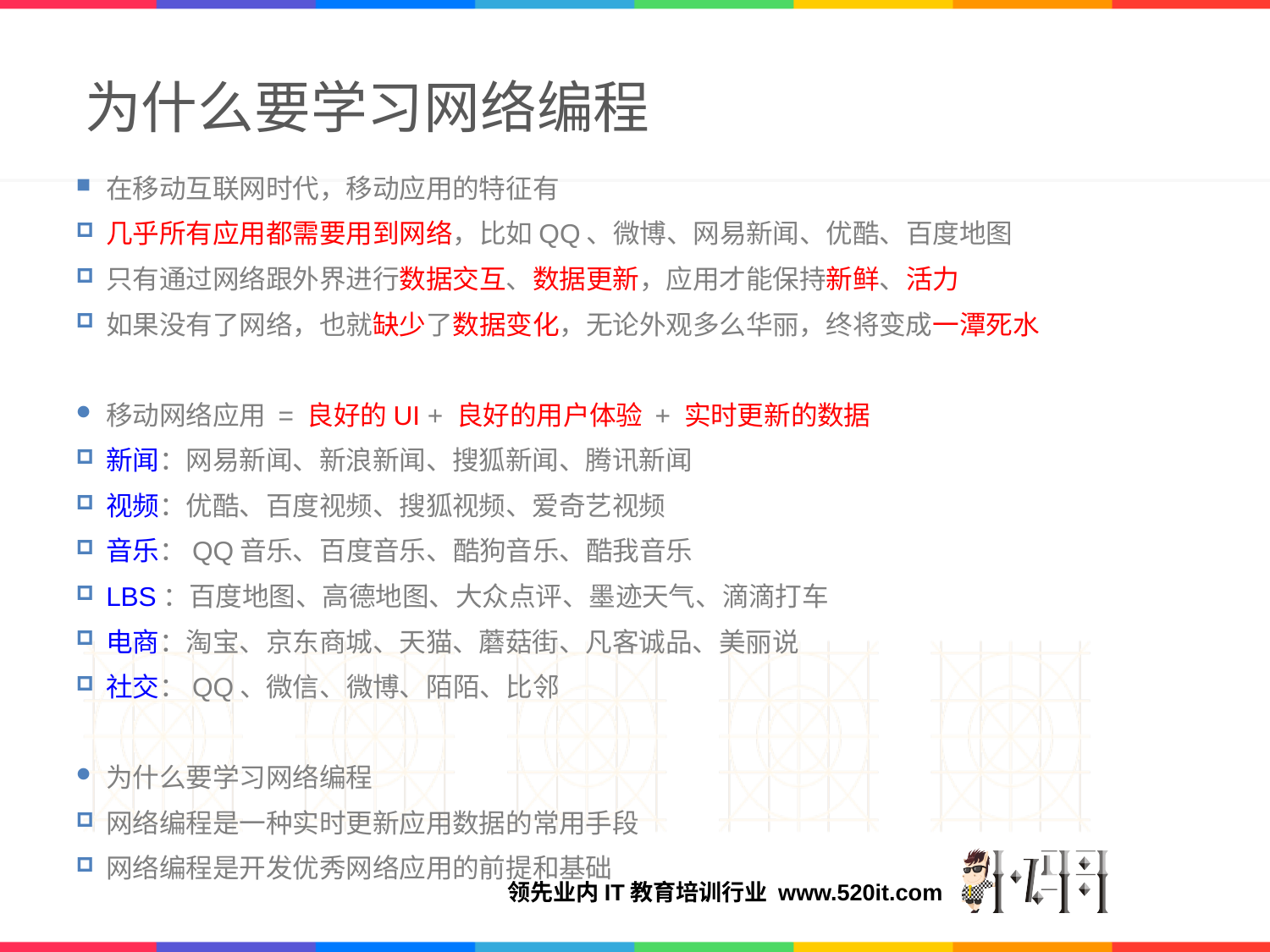

# 为什么要学习网络编程
在移动互联网时代，移动应用的特征有
几乎所有应用都需要用到网络，比如QQ、微博、网易新闻、优酷、百度地图
只有通过网络跟外界进行数据交互、数据更新，应用才能保持新鲜、活力
如果没有了网络，也就缺少了数据变化，无论外观多么华丽，终将变成一潭死水

移动网络应用 = 良好的UI + 良好的用户体验 + 实时更新的数据
新闻：网易新闻、新浪新闻、搜狐新闻、腾讯新闻
视频：优酷、百度视频、搜狐视频、爱奇艺视频
音乐：QQ音乐、百度音乐、酷狗音乐、酷我音乐
LBS：百度地图、高德地图、大众点评、墨迹天气、滴滴打车
电商：淘宝、京东商城、天猫、蘑菇街、凡客诚品、美丽说
社交：QQ、微信、微博、陌陌、比邻

为什么要学习网络编程
网络编程是一种实时更新应用数据的常用手段
网络编程是开发优秀网络应用的前提和基础